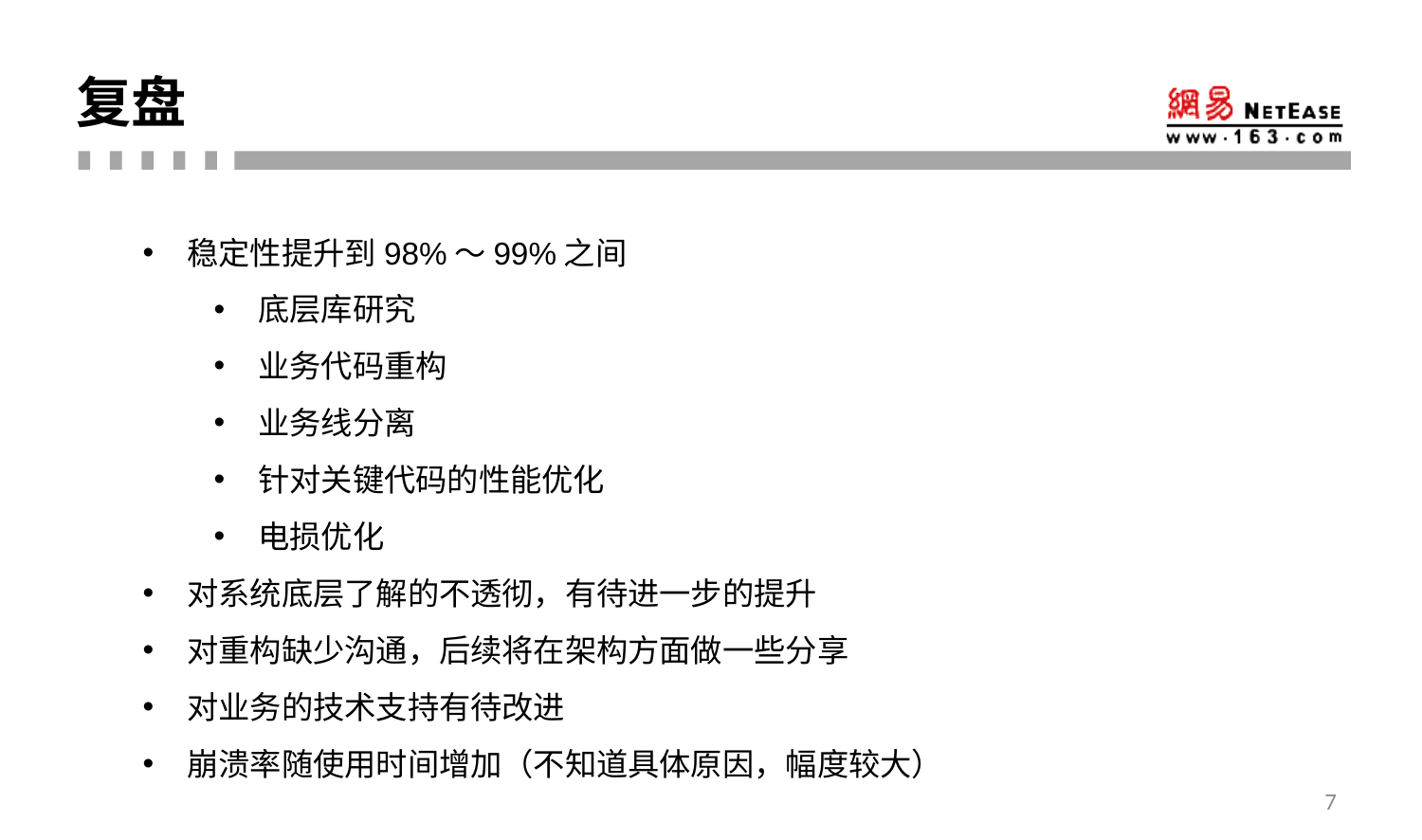

# 复盘
稳定性提升到98%～99%之间
底层库研究
业务代码重构
业务线分离
针对关键代码的性能优化
电损优化
对系统底层了解的不透彻，有待进一步的提升
对重构缺少沟通，后续将在架构方面做一些分享
对业务的技术支持有待改进
崩溃率随使用时间增加（不知道具体原因，幅度较大）